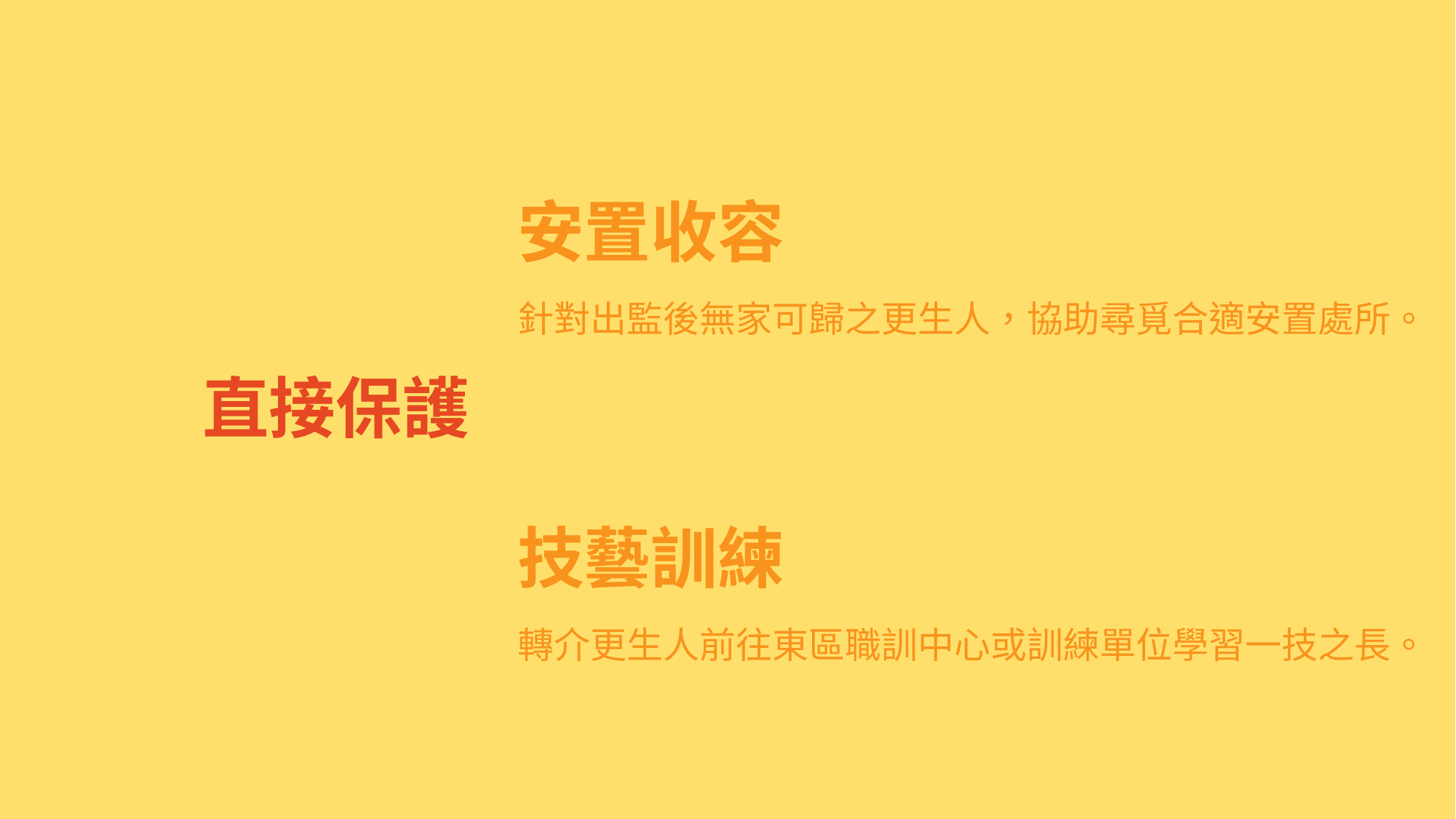

安置收容
針對出監後無家可歸之更生人，協助尋覓合適安置處所。

技藝訓練
轉介更生人前往東區職訓中心或訓練單位學習一技之長。
直接保護